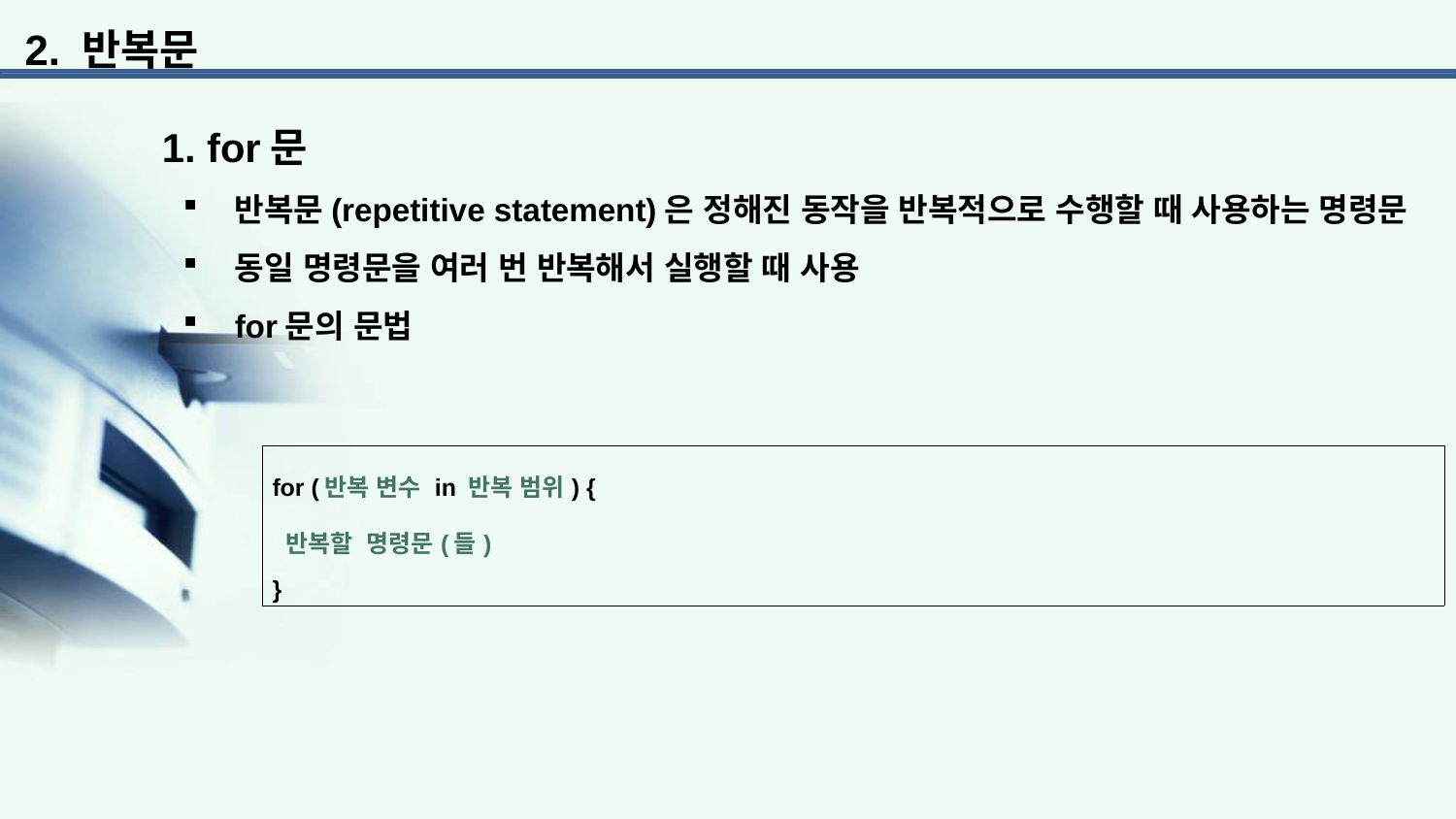

2. 반복문
1. for문
반복문(repetitive statement)은 정해진 동작을 반복적으로 수행할 때 사용하는 명령문
동일 명령문을 여러 번 반복해서 실행할 때 사용
for문의 문법

| for (반복 변수 in 반복 범위) { 반복할 명령문(들) } |
| --- |